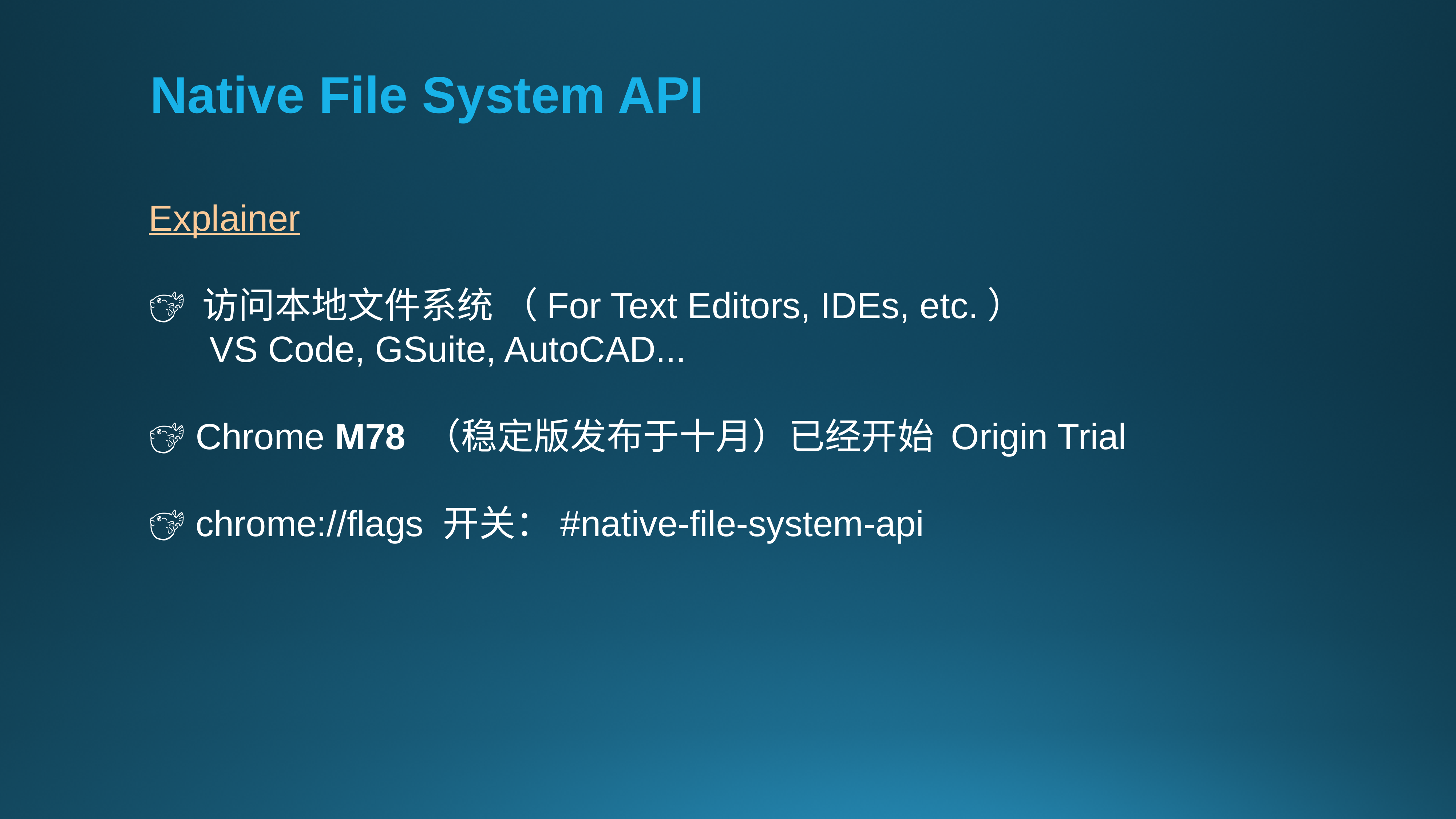

# Native File System API
Explainer

🐡 访问本地文件系统 （For Text Editors, IDEs, etc.）
      VS Code, GSuite, AutoCAD...

🐡 Chrome M78 （稳定版发布于十月）已经开始 Origin Trial

🐡 chrome://flags 开关：#native-file-system-api